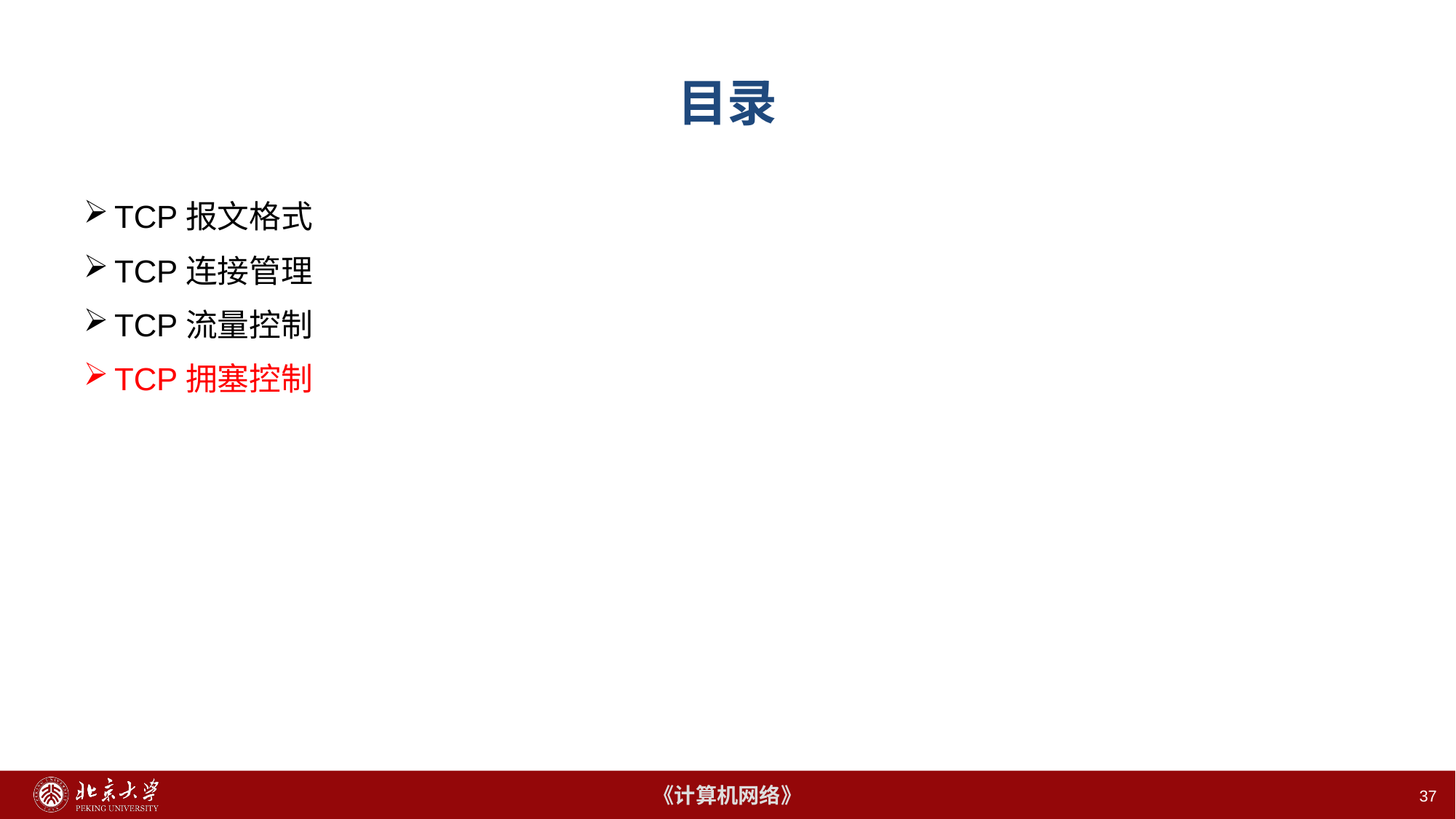

# 目录
TCP报文格式
TCP连接管理
TCP流量控制
TCP拥塞控制
37